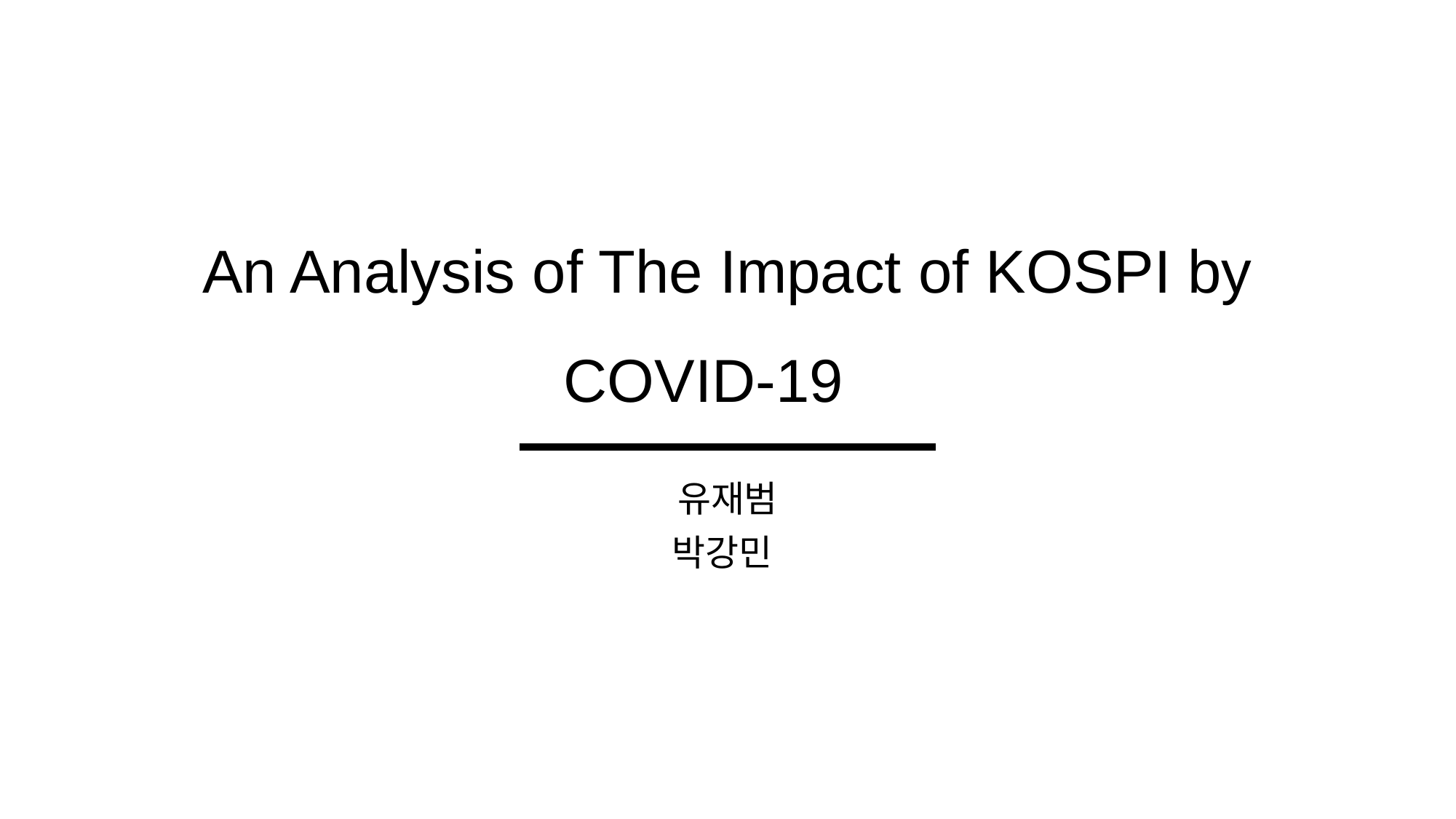

# An Analysis of The Impact of KOSPI by COVID-19
유재범
박강민